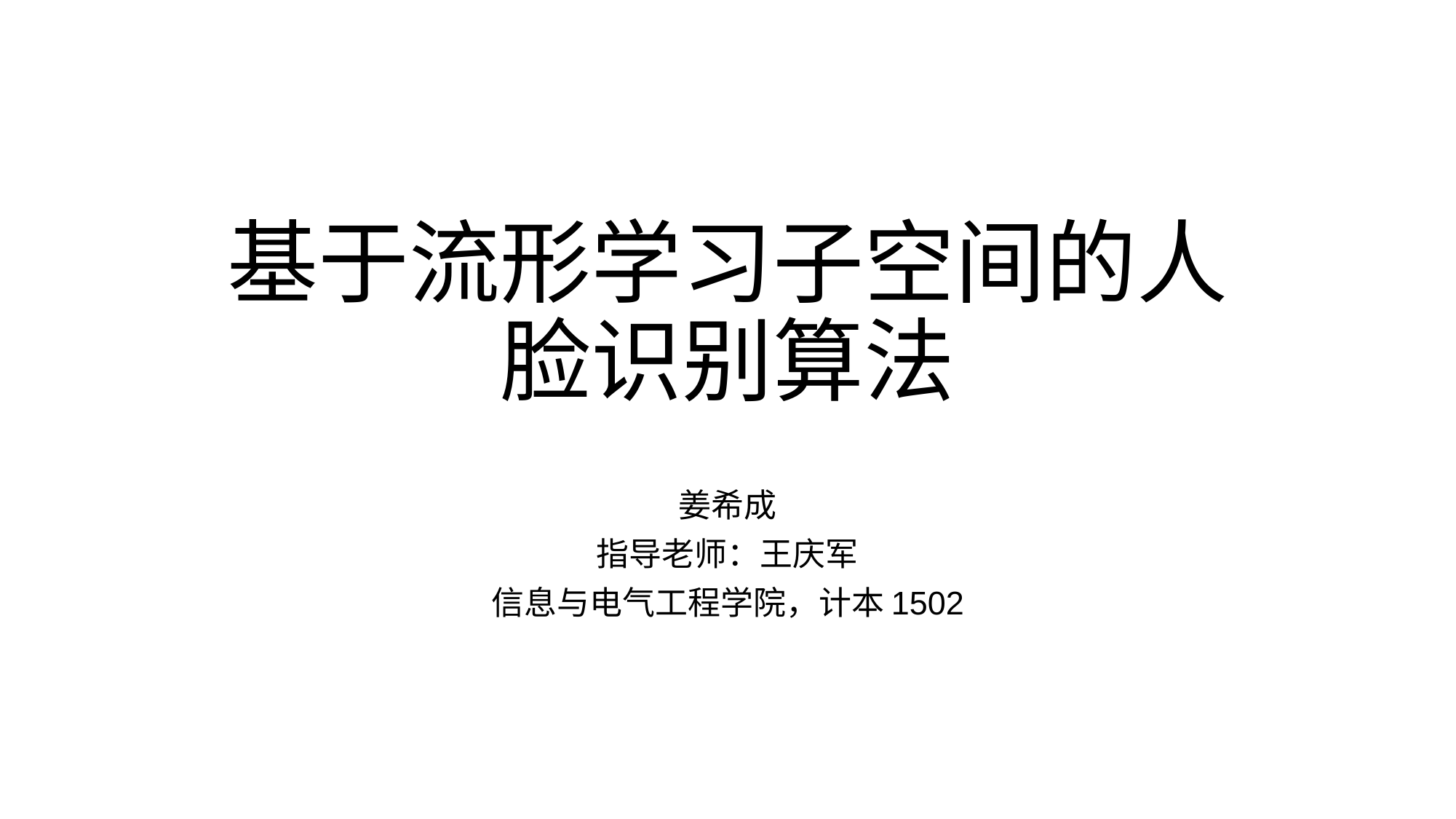

# 基于流形学习子空间的人脸识别算法

姜希成
指导老师：王庆军
信息与电气工程学院，计本1502